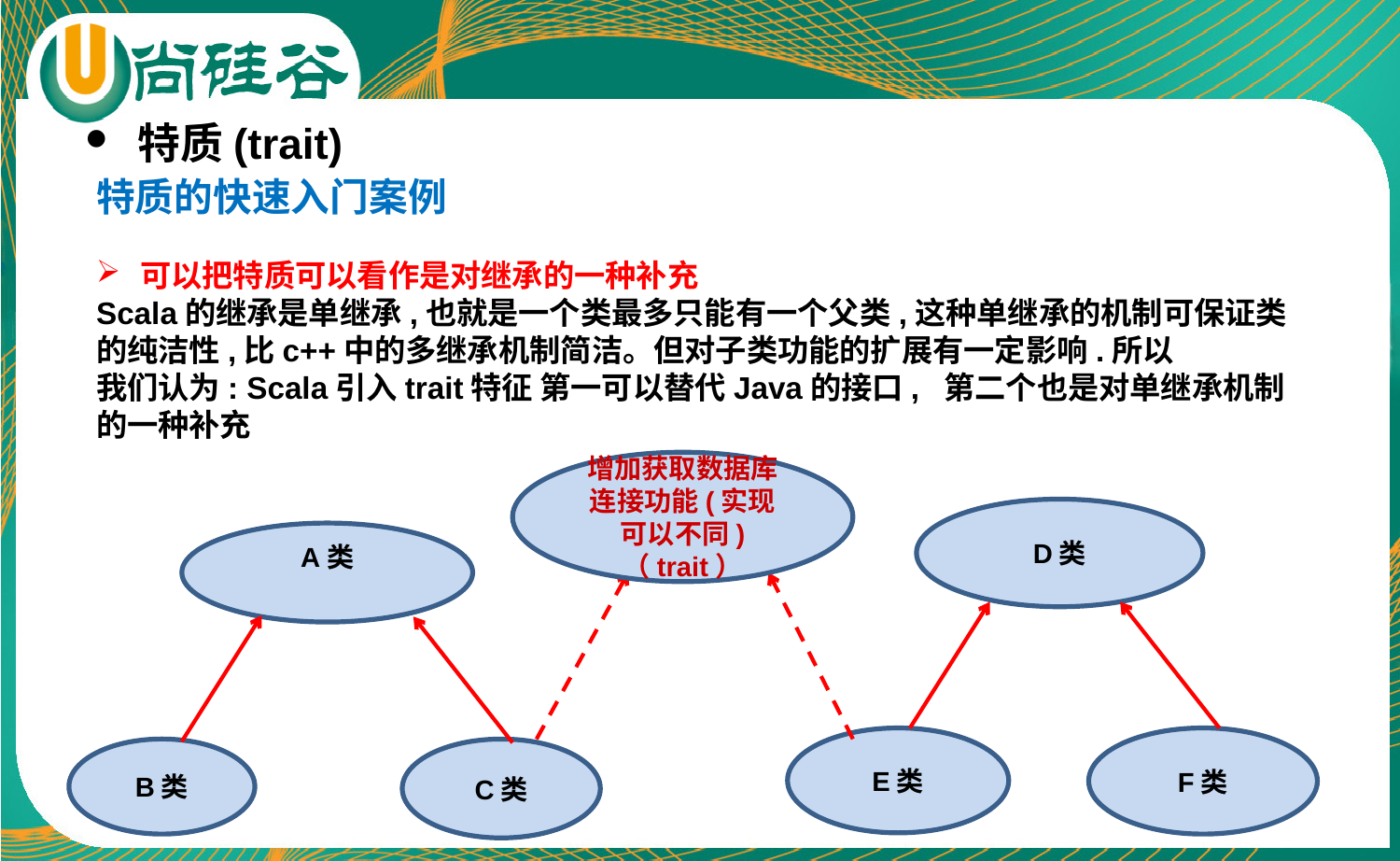

特质(trait)
特质的快速入门案例

可以把特质可以看作是对继承的一种补充
Scala的继承是单继承,也就是一个类最多只能有一个父类,这种单继承的机制可保证类
的纯洁性,比c++中的多继承机制简洁。但对子类功能的扩展有一定影响.所以
我们认为: Scala引入trait特征 第一可以替代Java的接口,  第二个也是对单继承机制
的一种补充

增加获取数据库连接功能(实现可以不同)
（trait）
D类
A类

E类
F类
B类
C类